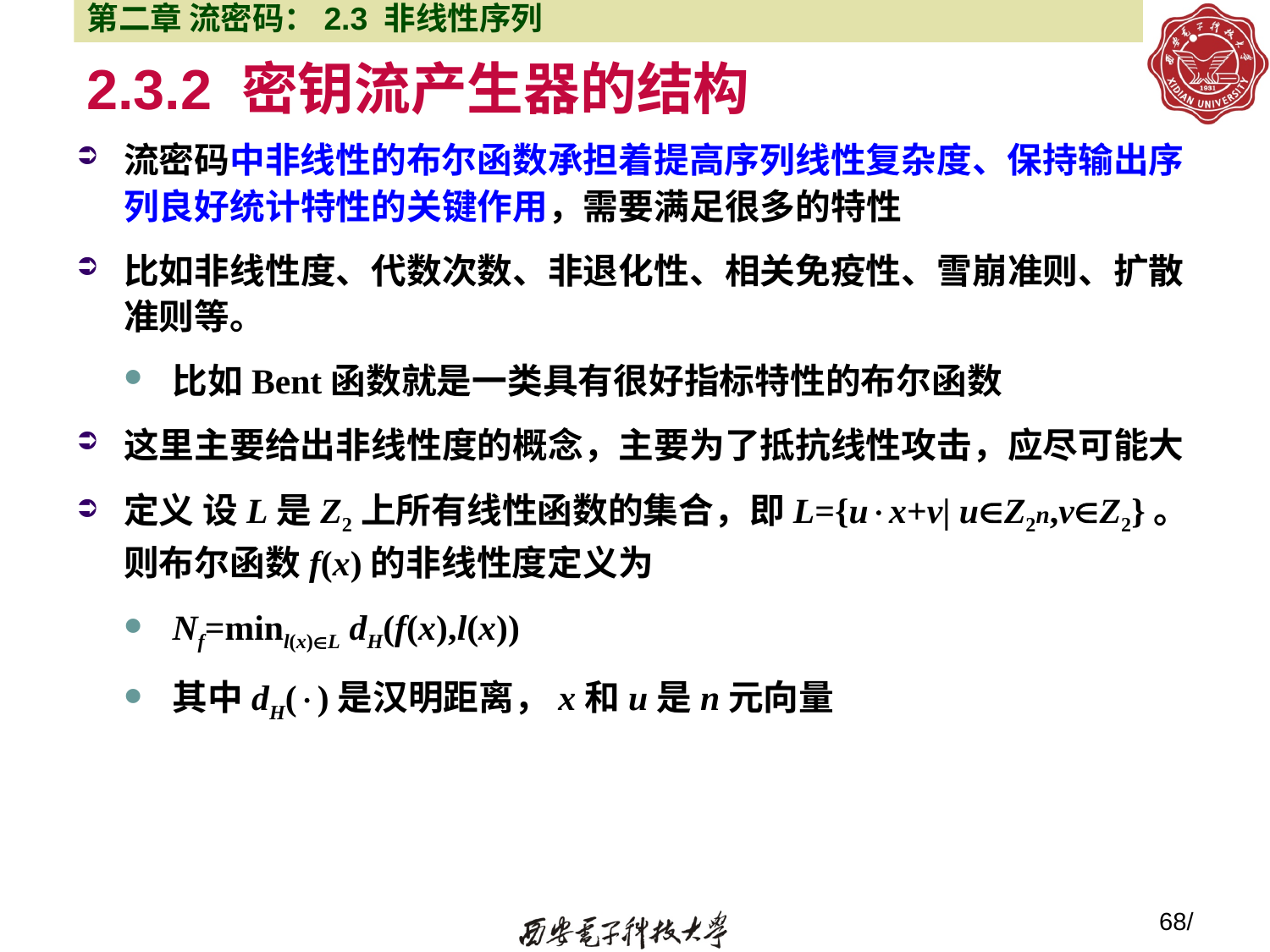

第二章 流密码：2.3 非线性序列
# 2.3.2 密钥流产生器的结构
流密码中非线性的布尔函数承担着提高序列线性复杂度、保持输出序列良好统计特性的关键作用，需要满足很多的特性
比如非线性度、代数次数、非退化性、相关免疫性、雪崩准则、扩散准则等。
比如Bent函数就是一类具有很好指标特性的布尔函数
这里主要给出非线性度的概念，主要为了抵抗线性攻击，应尽可能大
定义 设L是Z2上所有线性函数的集合，即L={u⋅x+v| u∈Z2n,v∈Z2}。则布尔函数f(x)的非线性度定义为
Nf=minl(x)∈L dH(f(x),l(x))
其中dH(⋅)是汉明距离，x和u是n元向量

68/